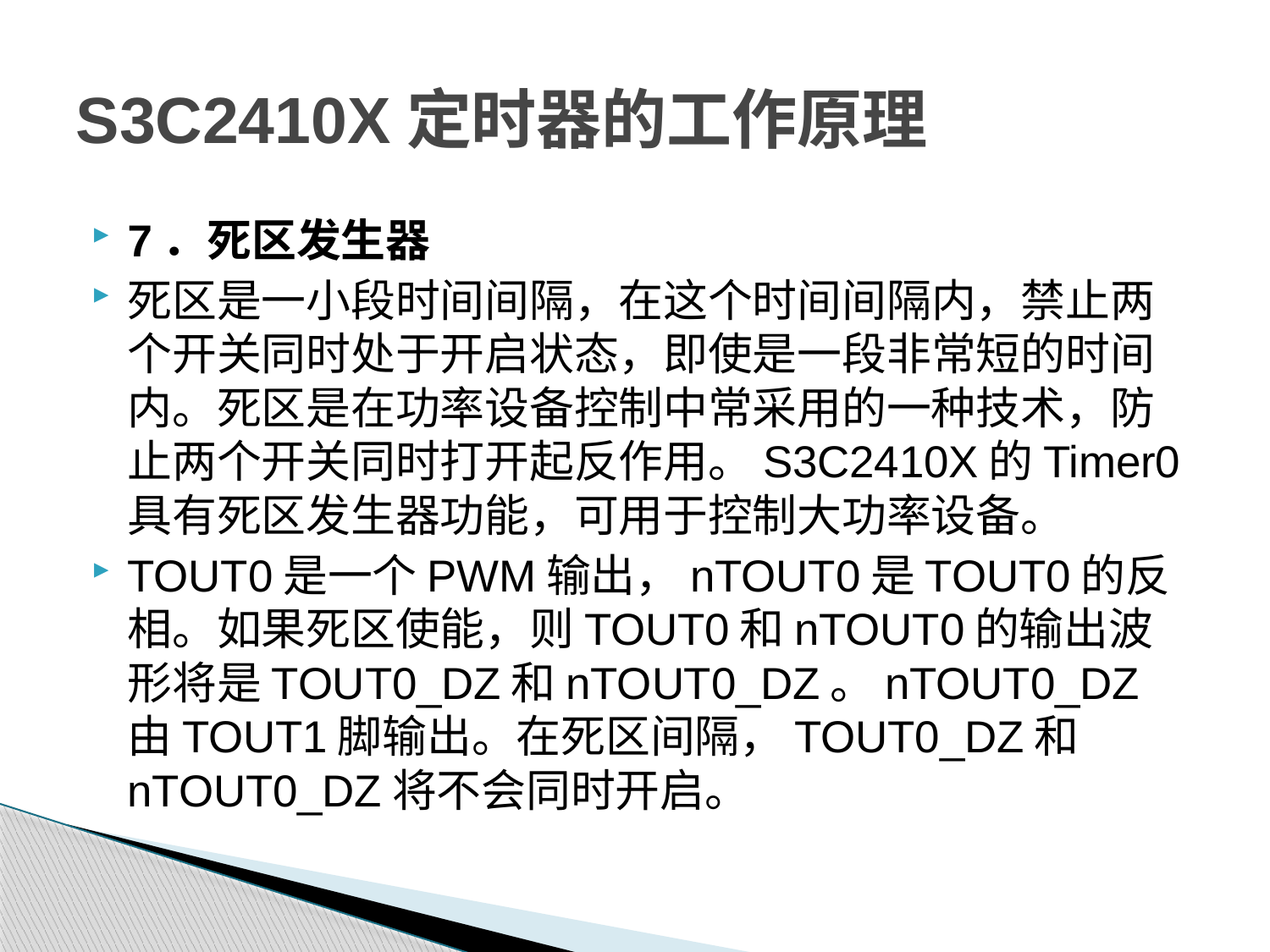

# S3C2410X定时器的工作原理
7．死区发生器
死区是一小段时间间隔，在这个时间间隔内，禁止两个开关同时处于开启状态，即使是一段非常短的时间内。死区是在功率设备控制中常采用的一种技术，防止两个开关同时打开起反作用。S3C2410X的Timer0具有死区发生器功能，可用于控制大功率设备。
TOUT0是一个PWM输出，nTOUT0是TOUT0的反相。如果死区使能，则TOUT0和nTOUT0的输出波形将是TOUT0_DZ和nTOUT0_DZ。nTOUT0_DZ由TOUT1脚输出。在死区间隔，TOUT0_DZ和nTOUT0_DZ将不会同时开启。